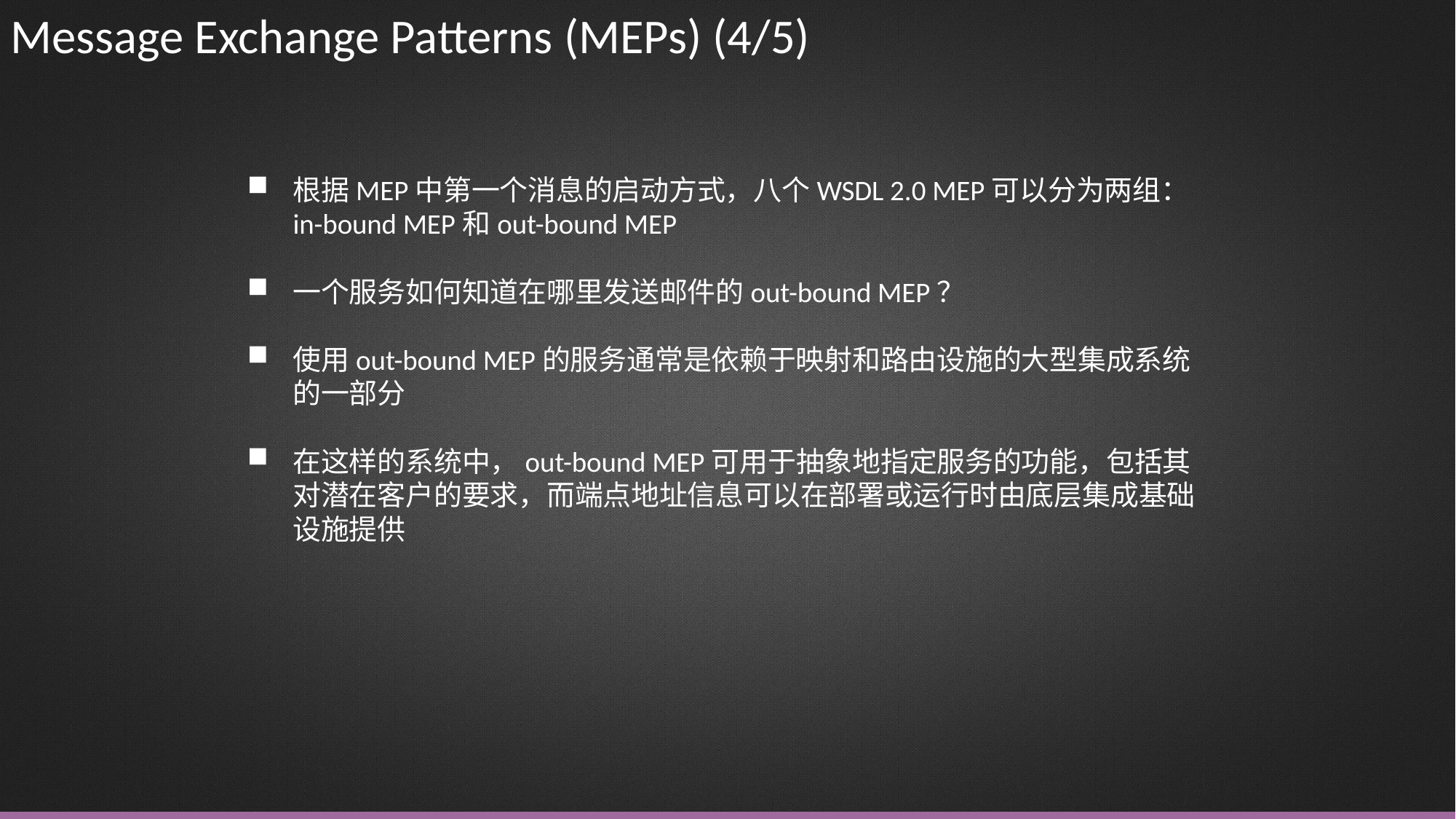

Message Exchange Patterns (MEPs) (4/5)
根据MEP中第一个消息的启动方式，八个WSDL 2.0 MEP可以分为两组：in-bound MEP和out-bound MEP

一个服务如何知道在哪里发送邮件的out-bound MEP？

使用out-bound MEP的服务通常是依赖于映射和路由设施的大型集成系统的一部分

在这样的系统中，out-bound MEP可用于抽象地指定服务的功能，包括其对潜在客户的要求，而端点地址信息可以在部署或运行​​时由底层集成基础设施提供